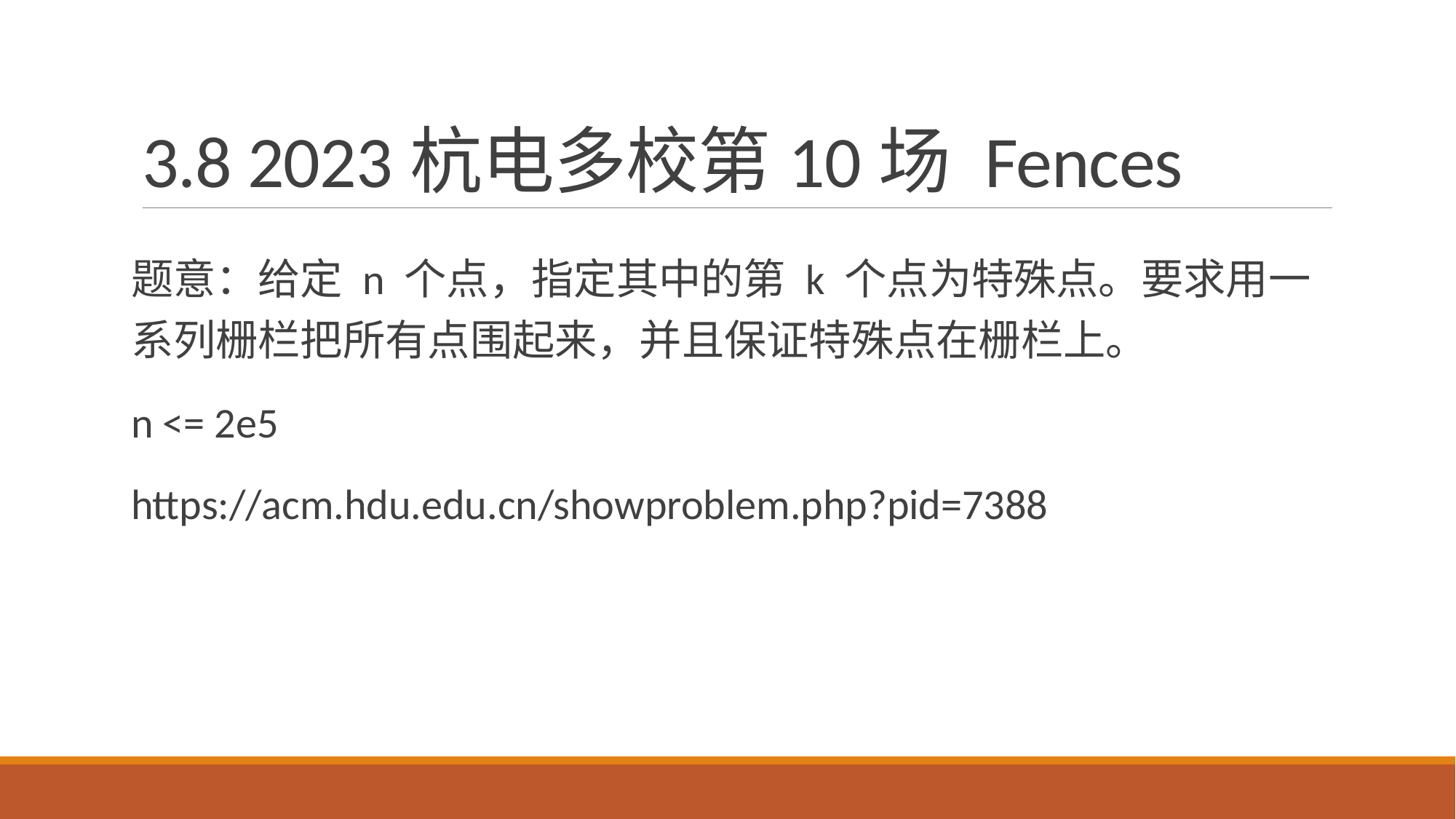

# 3.8 2023杭电多校第10场 Fences
题意：给定 n 个点，指定其中的第 k 个点为特殊点。要求用一系列栅栏把所有点围起来，并且保证特殊点在栅栏上。
n <= 2e5
https://acm.hdu.edu.cn/showproblem.php?pid=7388